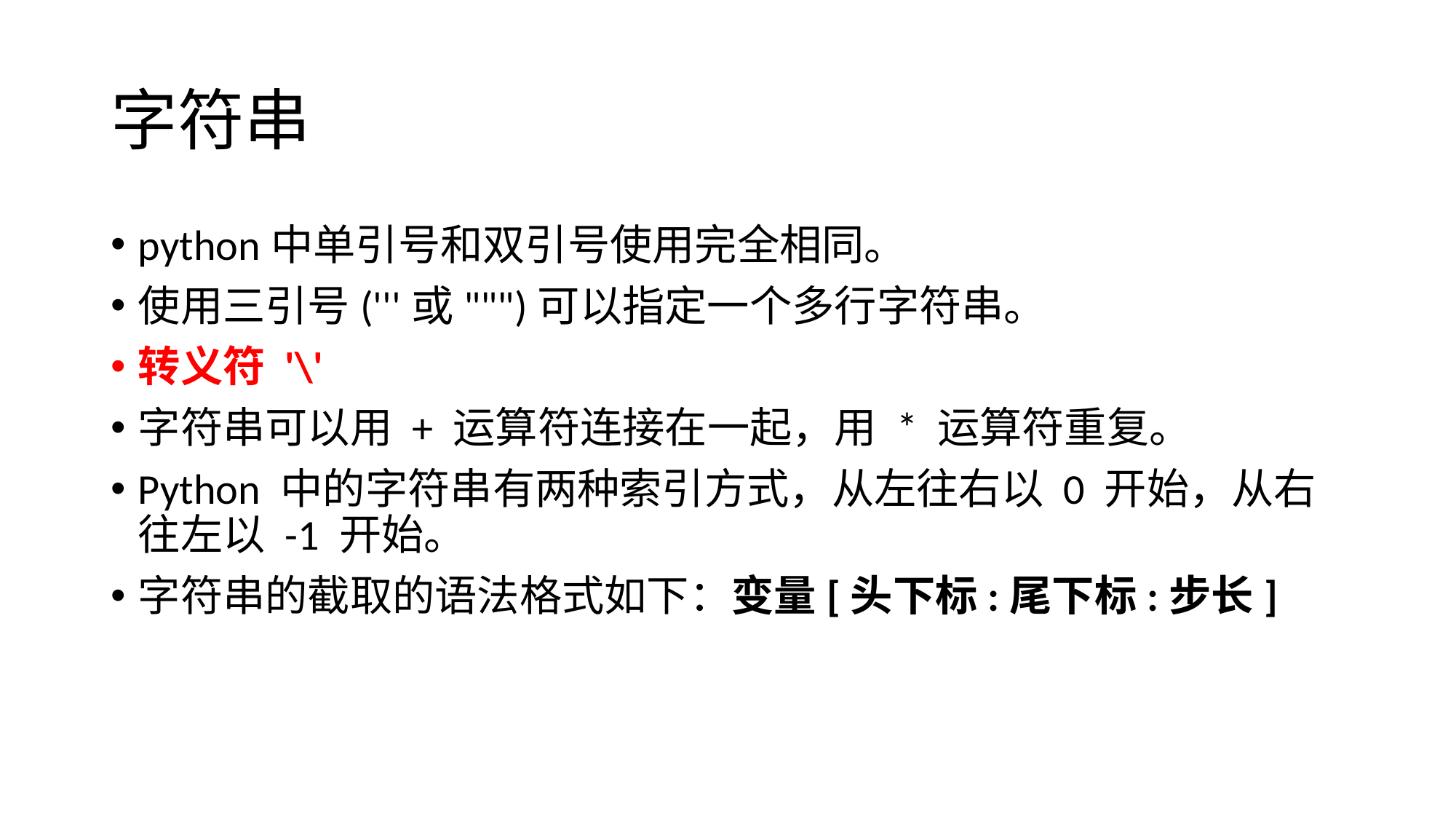

# 字符串
python中单引号和双引号使用完全相同。
使用三引号('''或""")可以指定一个多行字符串。
转义符 '\'
字符串可以用 + 运算符连接在一起，用 * 运算符重复。
Python 中的字符串有两种索引方式，从左往右以 0 开始，从右往左以 -1 开始。
字符串的截取的语法格式如下：变量[头下标:尾下标:步长]